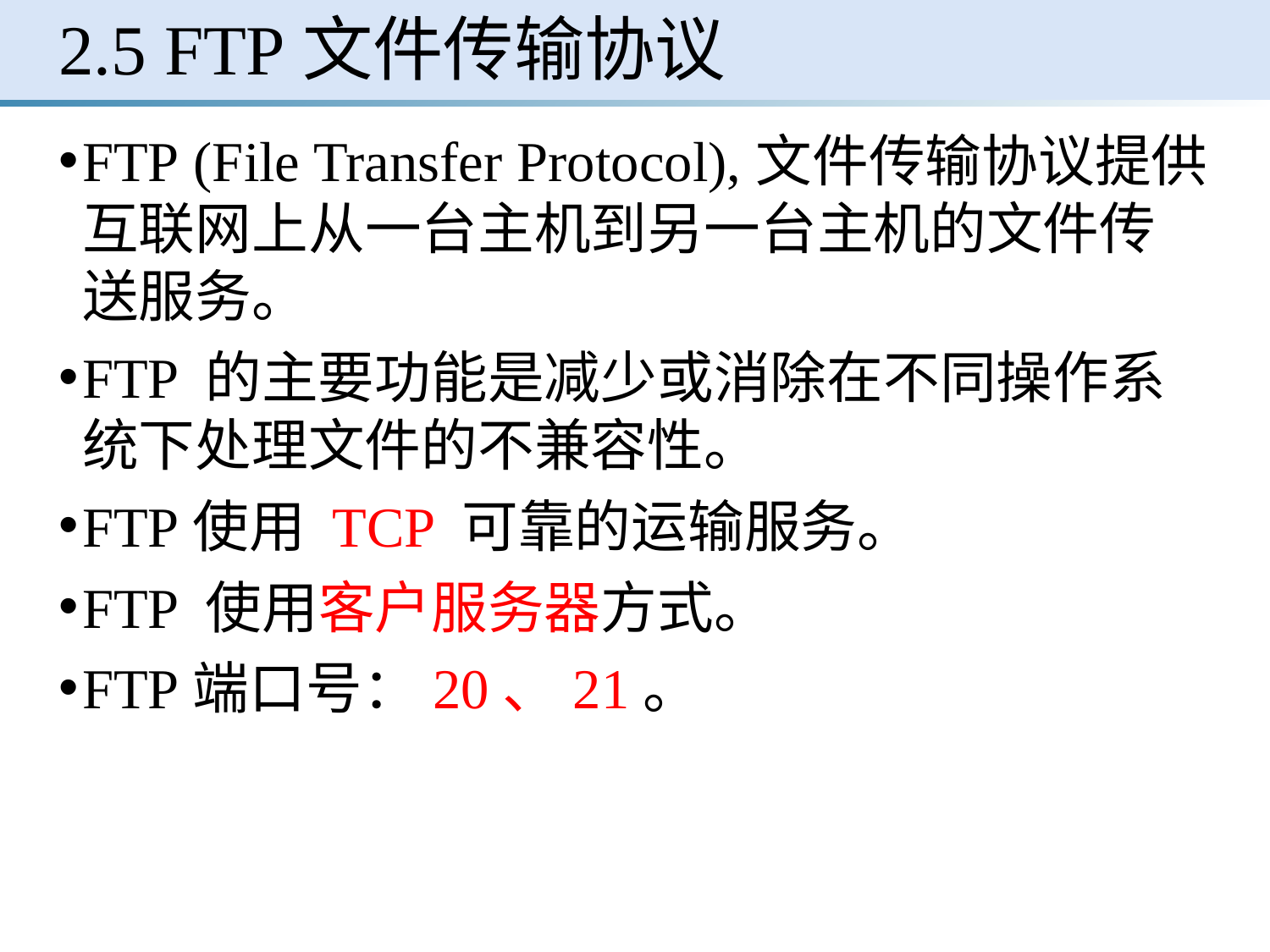

# 2.5 FTP文件传输协议
FTP (File Transfer Protocol),文件传输协议提供互联网上从一台主机到另一台主机的文件传送服务。
FTP 的主要功能是减少或消除在不同操作系统下处理文件的不兼容性。
FTP使用 TCP 可靠的运输服务。
FTP 使用客户服务器方式。
FTP端口号：20、21。